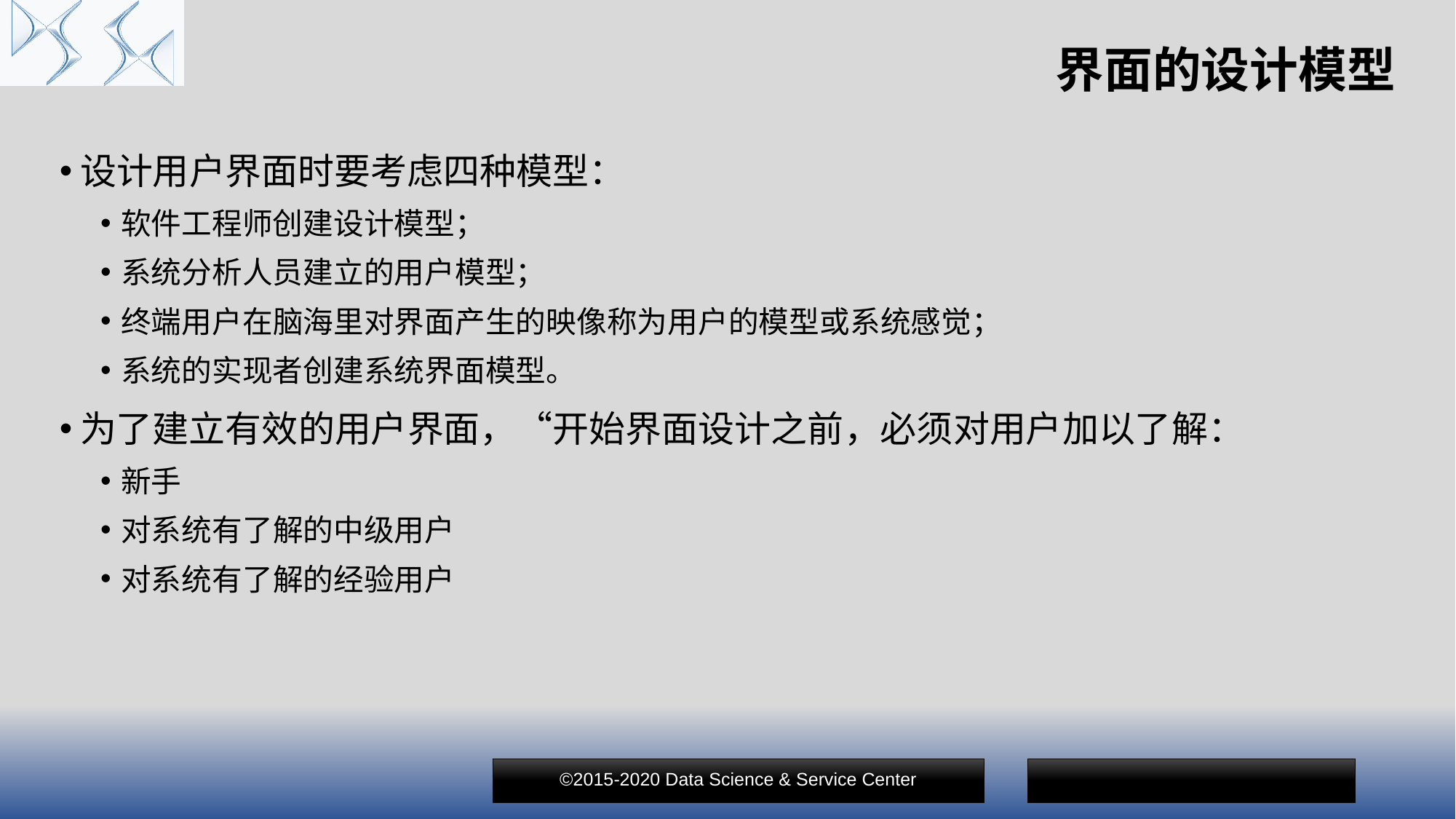

# 界面的设计模型
设计用户界面时要考虑四种模型：
软件工程师创建设计模型；
系统分析人员建立的用户模型；
终端用户在脑海里对界面产生的映像称为用户的模型或系统感觉；
系统的实现者创建系统界面模型。
为了建立有效的用户界面，“开始界面设计之前，必须对用户加以了解：
新手
对系统有了解的中级用户
对系统有了解的经验用户

©2015-2020 Data Science & Service Center
54